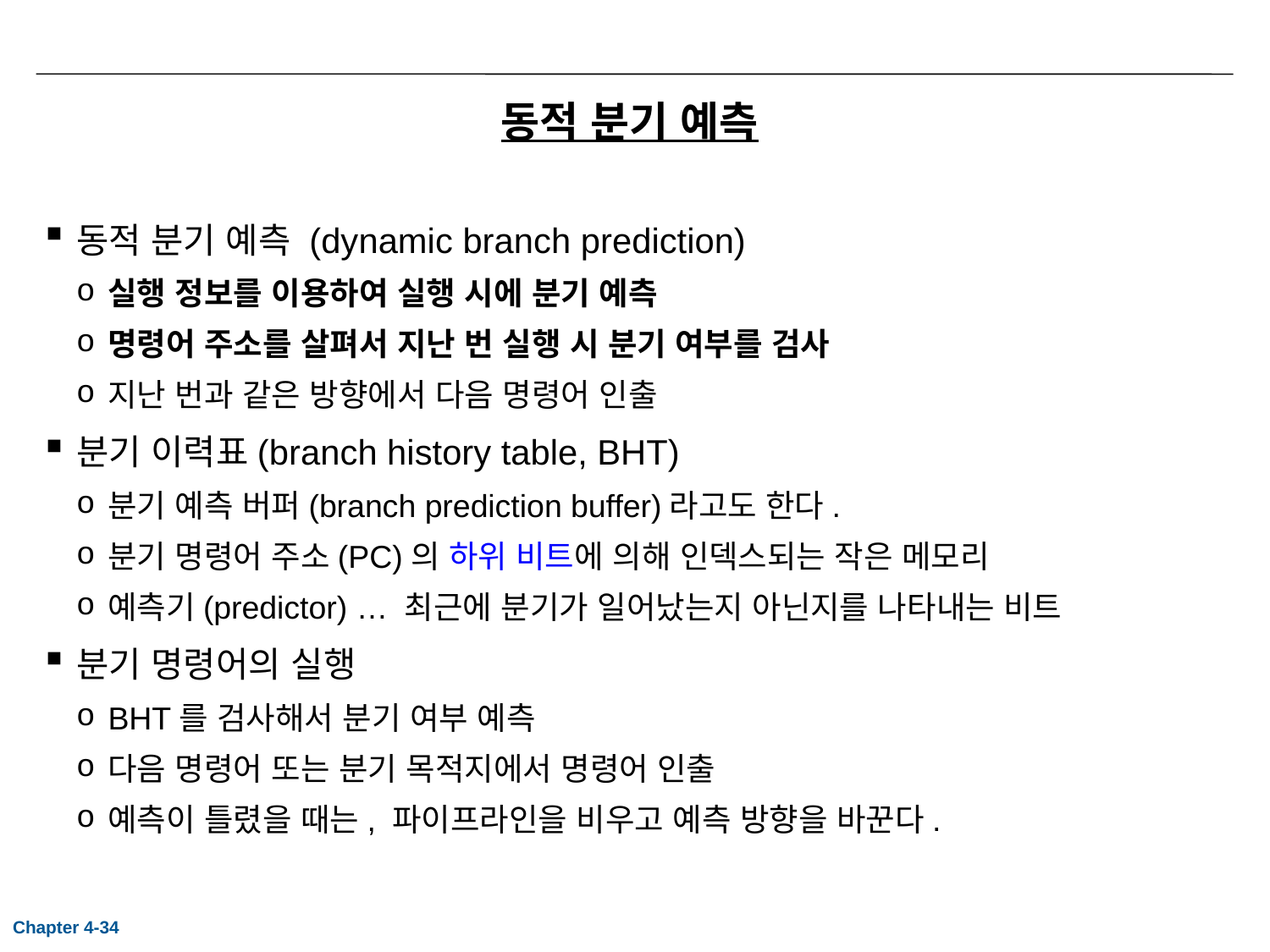

# 동적 분기 예측
동적 분기 예측 (dynamic branch prediction)
실행 정보를 이용하여 실행 시에 분기 예측
명령어 주소를 살펴서 지난 번 실행 시 분기 여부를 검사
지난 번과 같은 방향에서 다음 명령어 인출
분기 이력표(branch history table, BHT)
분기 예측 버퍼(branch prediction buffer)라고도 한다.
분기 명령어 주소(PC)의 하위 비트에 의해 인덱스되는 작은 메모리
예측기(predictor) … 최근에 분기가 일어났는지 아닌지를 나타내는 비트
분기 명령어의 실행
BHT를 검사해서 분기 여부 예측
다음 명령어 또는 분기 목적지에서 명령어 인출
예측이 틀렸을 때는, 파이프라인을 비우고 예측 방향을 바꾼다.
Chapter 4-34